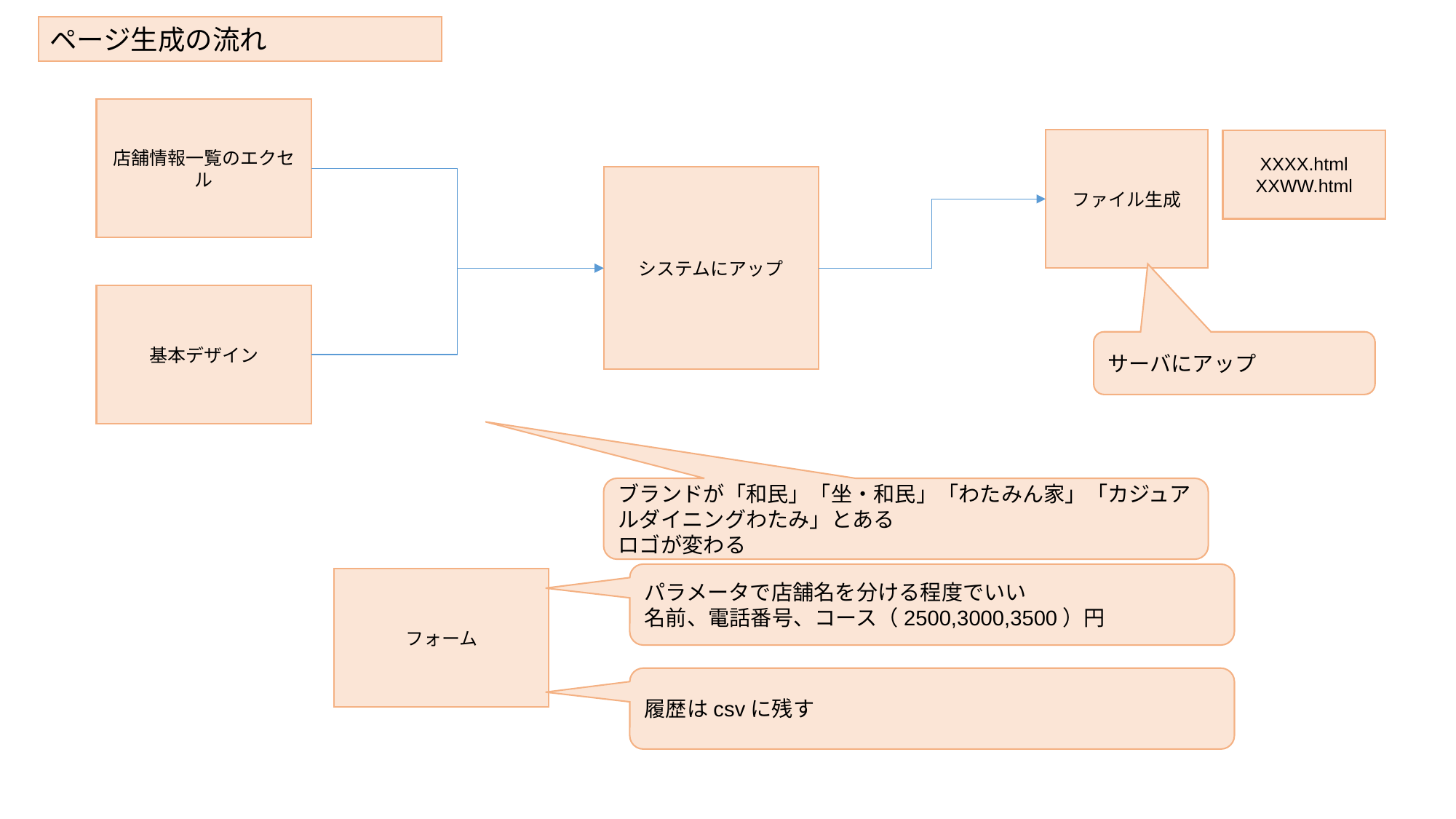

ページ生成の流れ
店舗情報一覧のエクセル
ファイル生成
XXXX.html
XXWW.html
システムにアップ
基本デザイン
サーバにアップ
ブランドが「和民」「坐・和民」「わたみん家」「カジュアルダイニングわたみ」とある
ロゴが変わる
パラメータで店舗名を分ける程度でいい
名前、電話番号、コース（2500,3000,3500）円
フォーム
履歴はcsvに残す